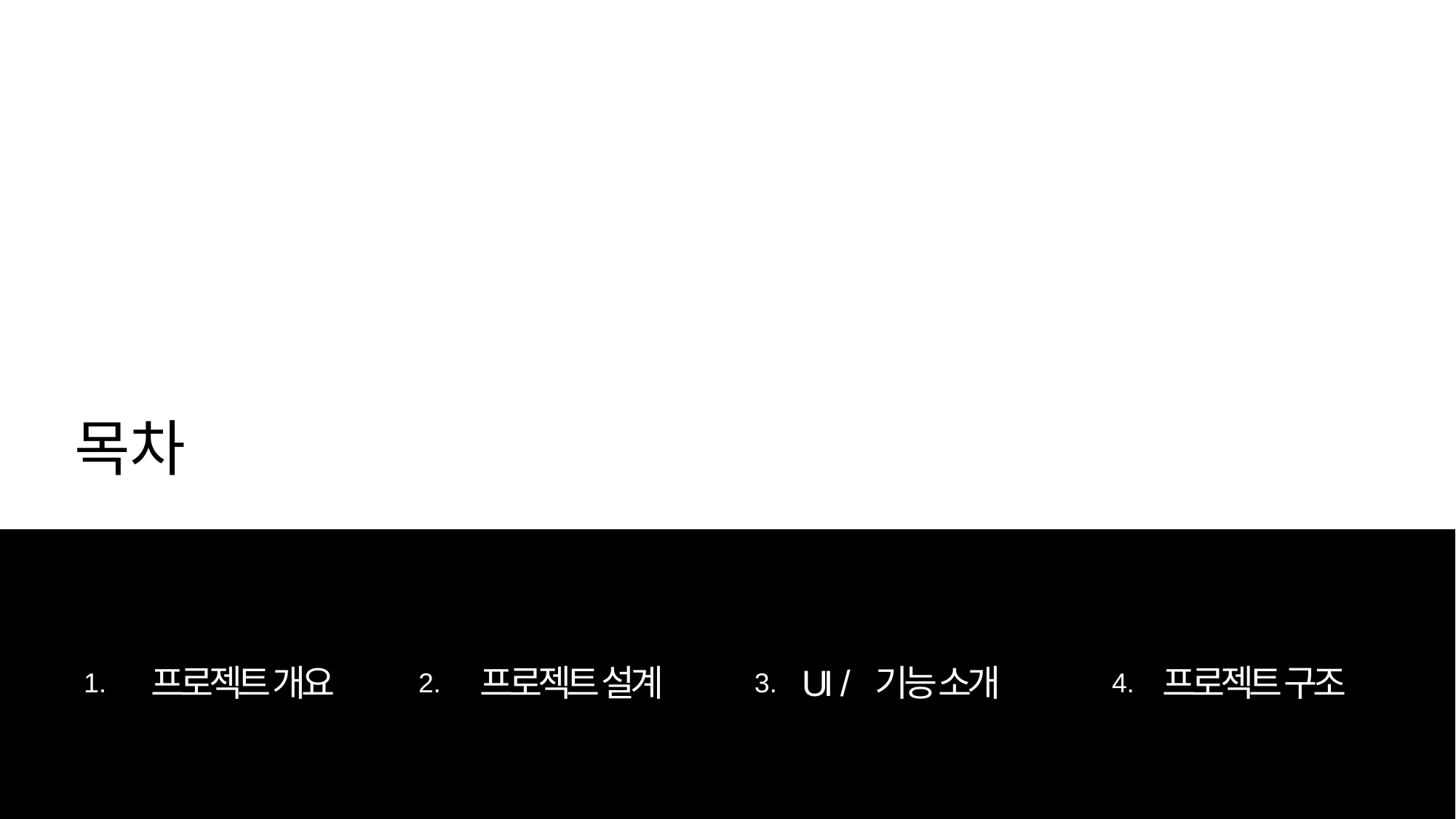

목차

프로젝트 개요
프로젝트 설계
UI  /  기능 소개
프로젝트 구조
1.
2.
3.
4.